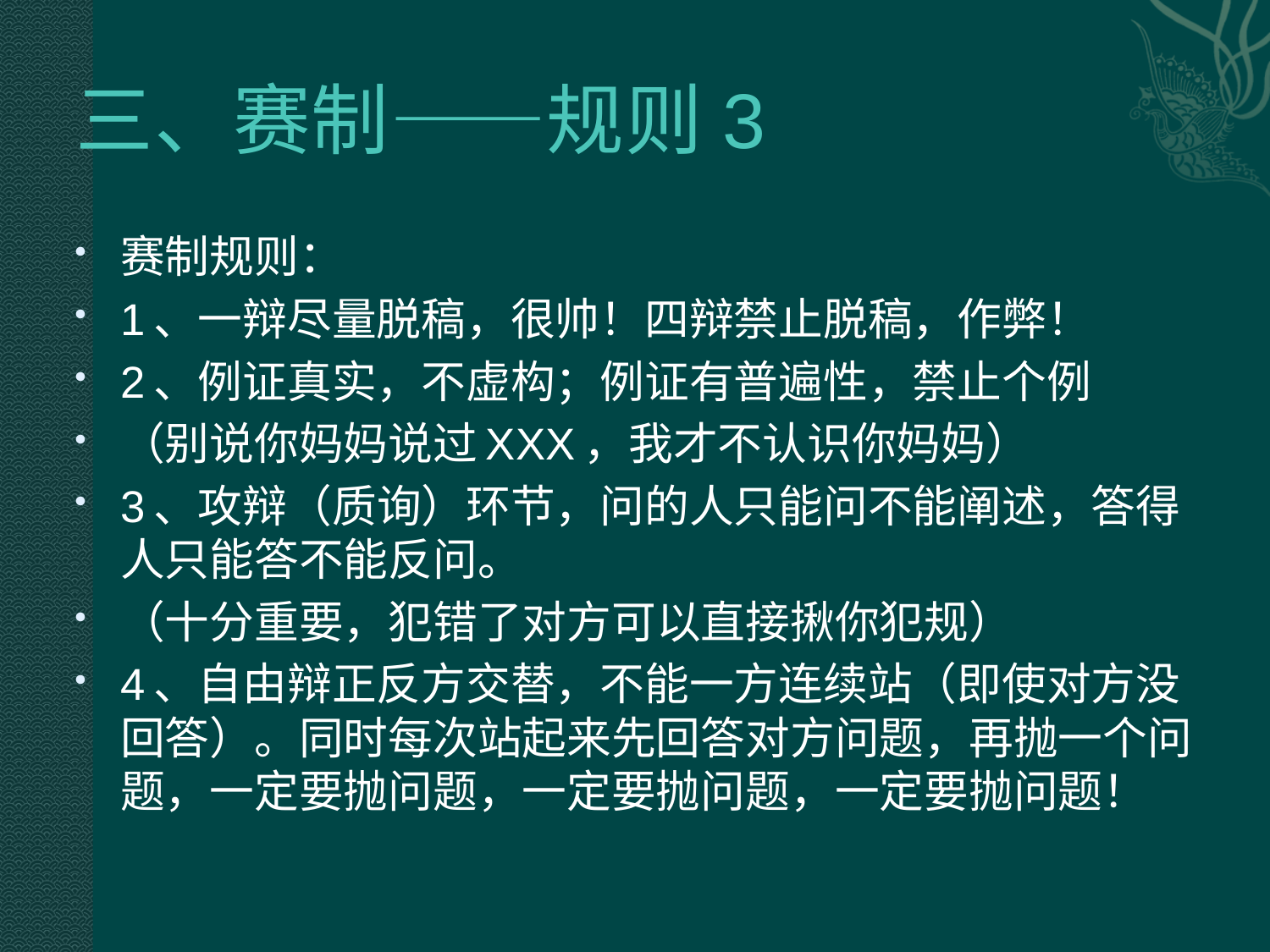

# 三、赛制——规则3
赛制规则：
1、一辩尽量脱稿，很帅！四辩禁止脱稿，作弊！
2、例证真实，不虚构；例证有普遍性，禁止个例
（别说你妈妈说过XXX，我才不认识你妈妈）
3、攻辩（质询）环节，问的人只能问不能阐述，答得人只能答不能反问。
（十分重要，犯错了对方可以直接揪你犯规）
4、自由辩正反方交替，不能一方连续站（即使对方没回答）。同时每次站起来先回答对方问题，再抛一个问题，一定要抛问题，一定要抛问题，一定要抛问题！